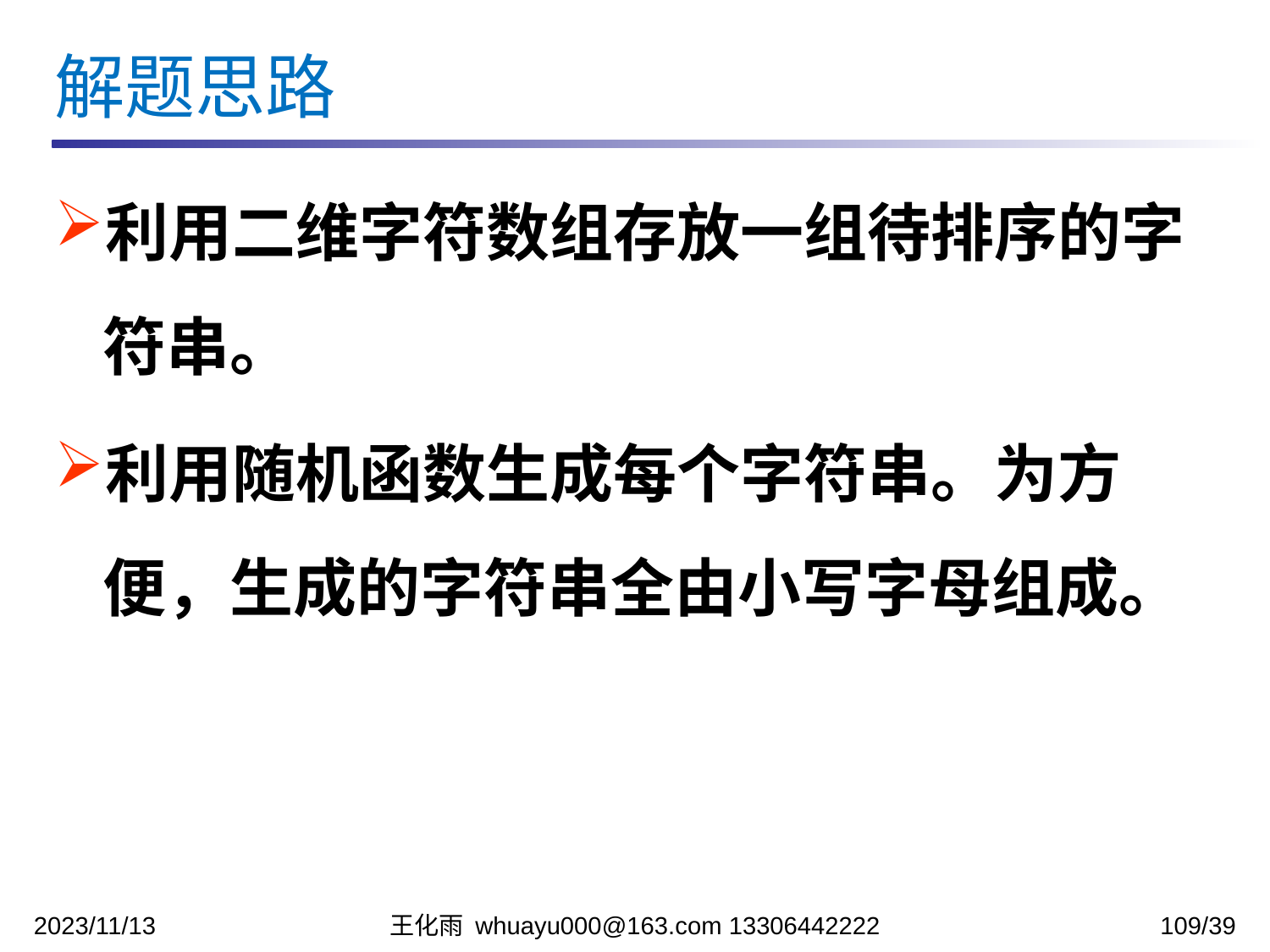

解题思路
利用二维字符数组存放一组待排序的字符串。
利用随机函数生成每个字符串。为方便，生成的字符串全由小写字母组成。
2023/11/13
王化雨 whuayu000@163.com 13306442222
109/39